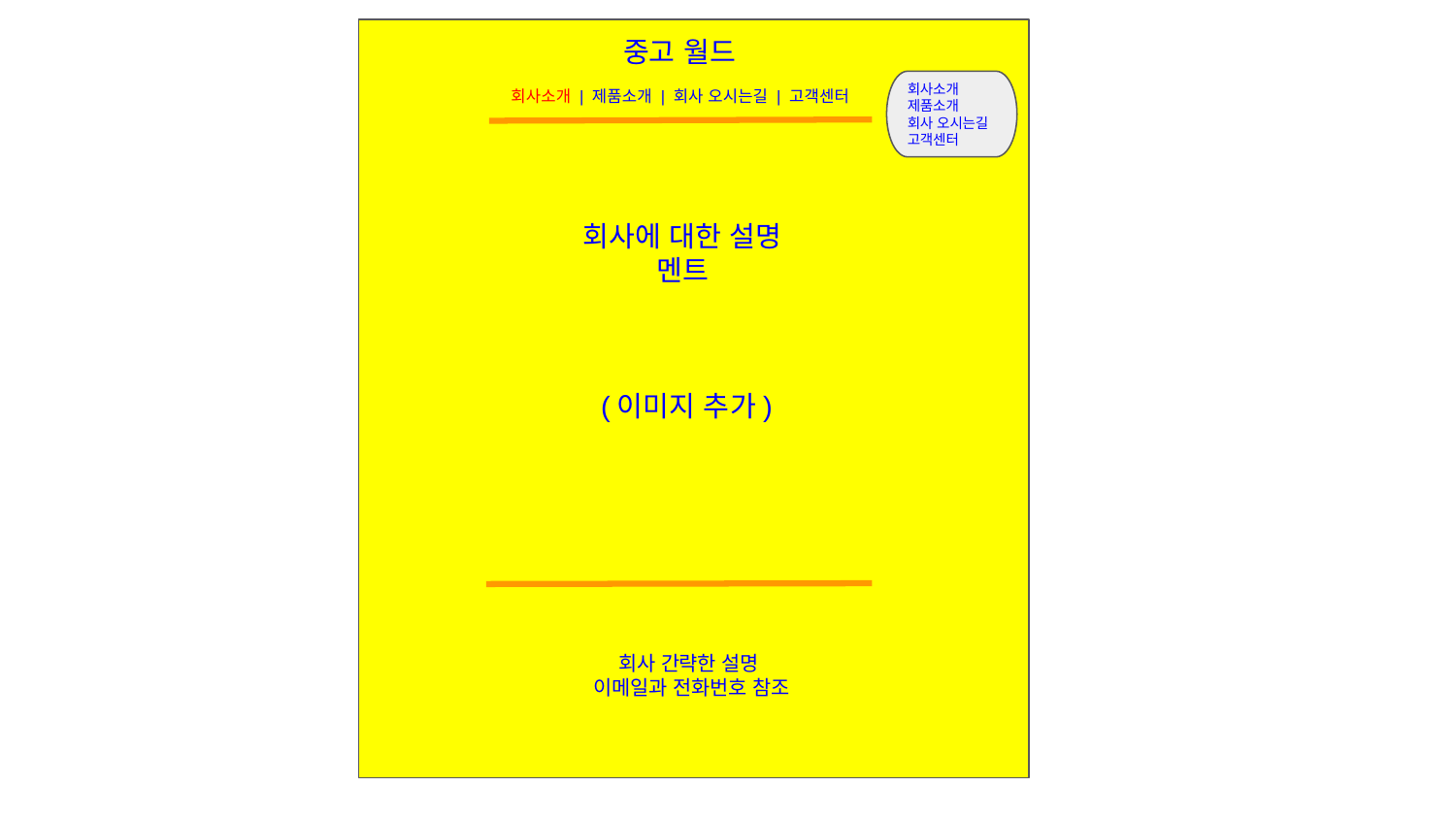

중고 월드
회사소개 | 제품소개 | 회사 오시는길 | 고객센터
회사소개
제품소개
회사 오시는길
고객센터
회사에 대한 설명
멘트

(이미지 추가)
회사 간략한 설명
이메일과 전화번호 참조